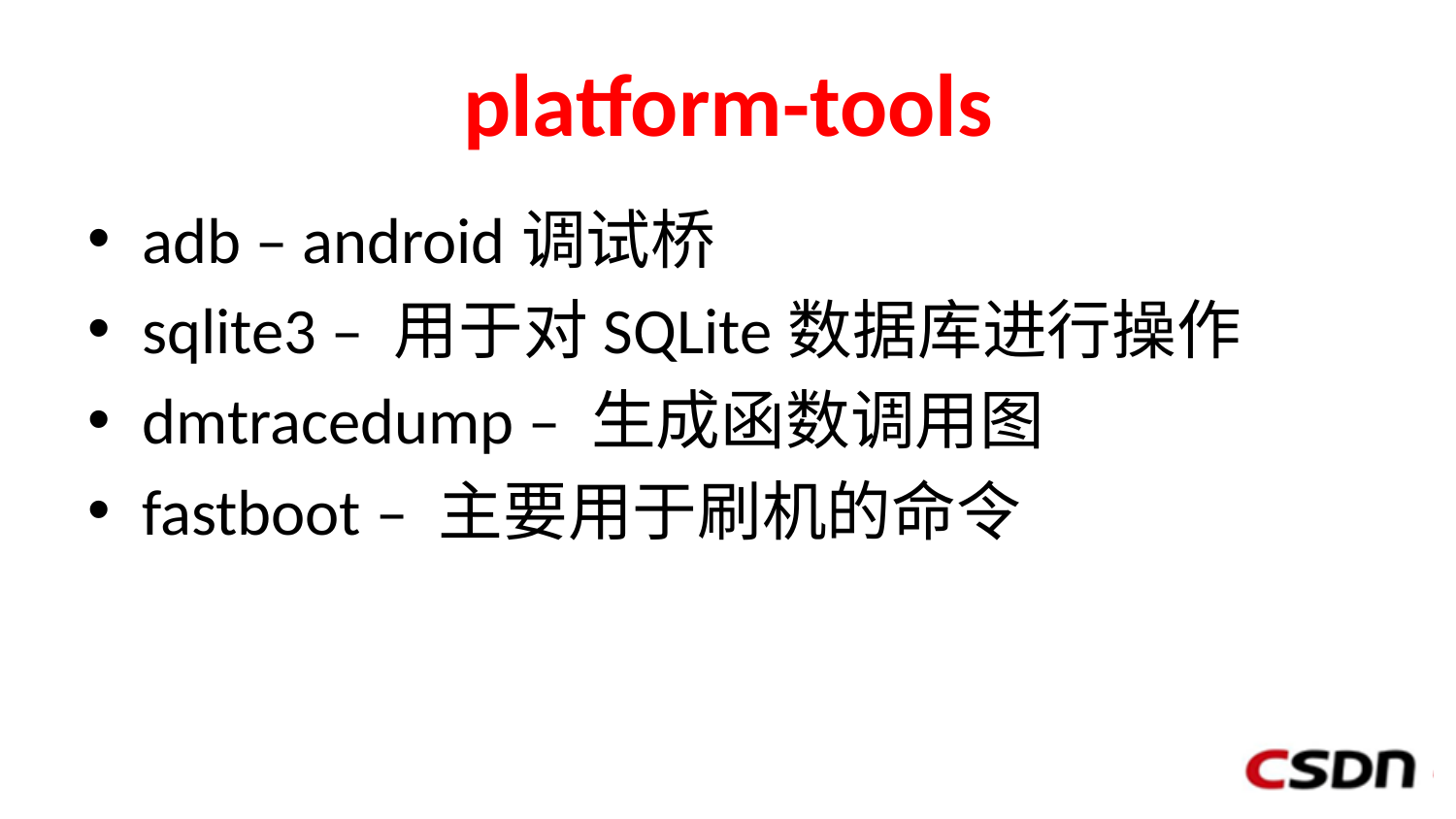

# platform-tools
adb – android调试桥
sqlite3 – 用于对SQLite数据库进行操作
dmtracedump – 生成函数调用图
fastboot – 主要用于刷机的命令